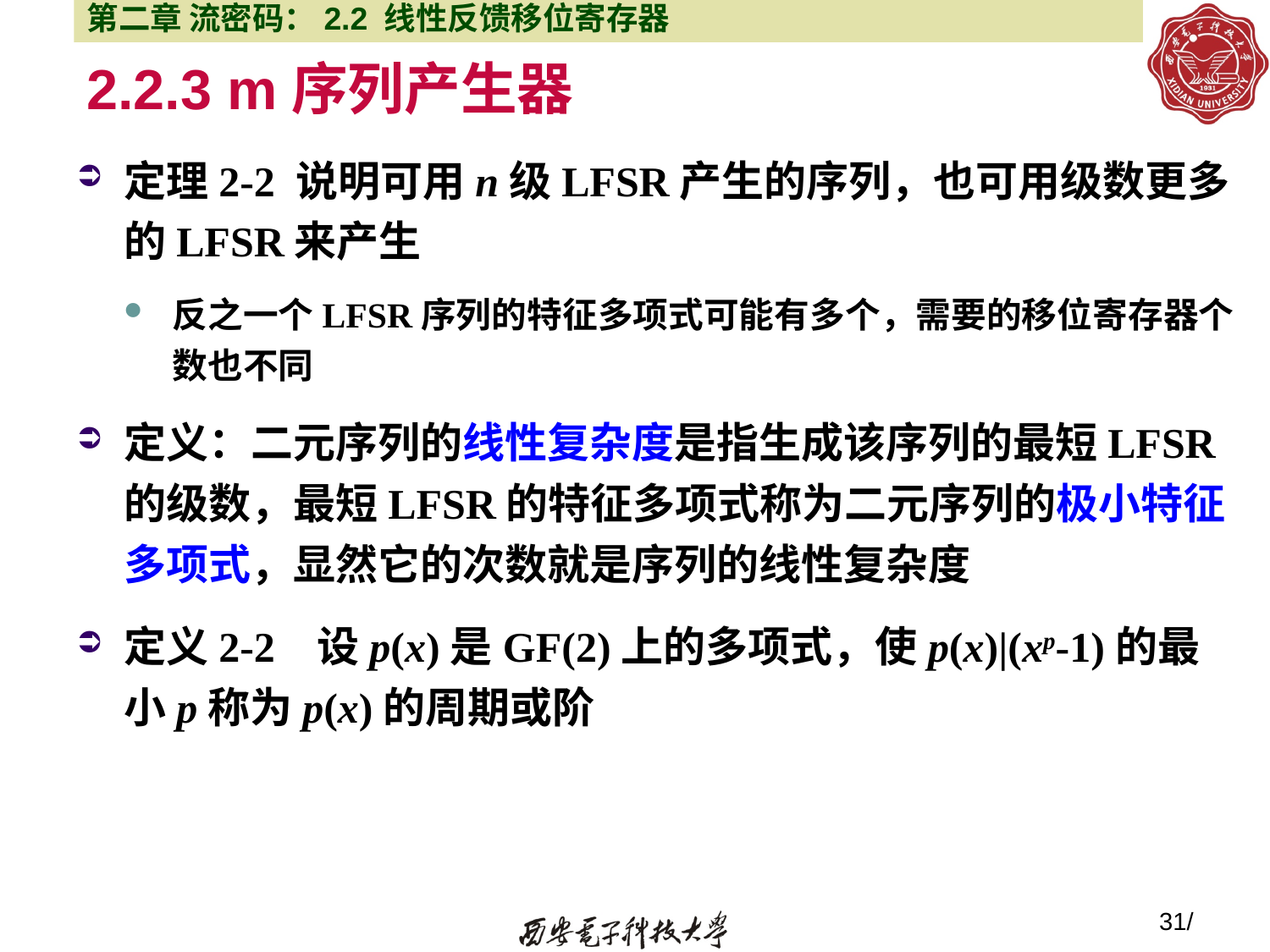

第二章 流密码：2.2 线性反馈移位寄存器
# 2.2.3 m序列产生器
定理2-2 说明可用n级LFSR产生的序列，也可用级数更多的LFSR来产生
反之一个LFSR序列的特征多项式可能有多个，需要的移位寄存器个数也不同
定义：二元序列的线性复杂度是指生成该序列的最短LFSR的级数，最短LFSR的特征多项式称为二元序列的极小特征多项式，显然它的次数就是序列的线性复杂度
定义2-2   设p(x)是GF(2)上的多项式，使p(x)|(xp-1)的最小p称为p(x)的周期或阶
31/